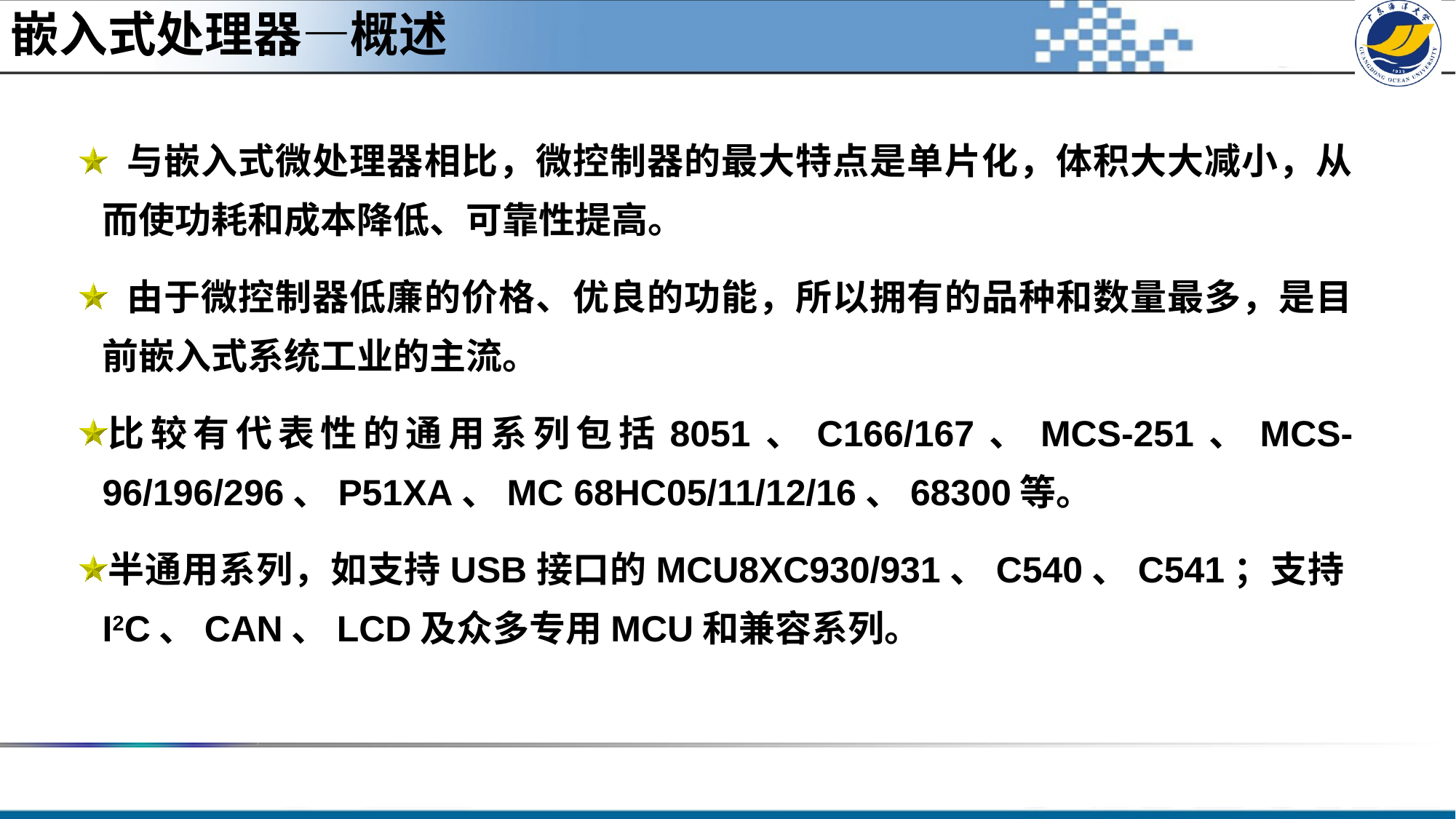

嵌入式处理器—概述
#
 与嵌入式微处理器相比，微控制器的最大特点是单片化，体积大大减小，从而使功耗和成本降低、可靠性提高。
 由于微控制器低廉的价格、优良的功能，所以拥有的品种和数量最多，是目前嵌入式系统工业的主流。
比较有代表性的通用系列包括8051、C166/167、MCS-251、MCS-96/196/296、P51XA、MC 68HC05/11/12/16、68300等。
半通用系列，如支持USB接口的MCU8XC930/931、C540、C541；支持I2C、CAN、LCD及众多专用MCU和兼容系列。
16